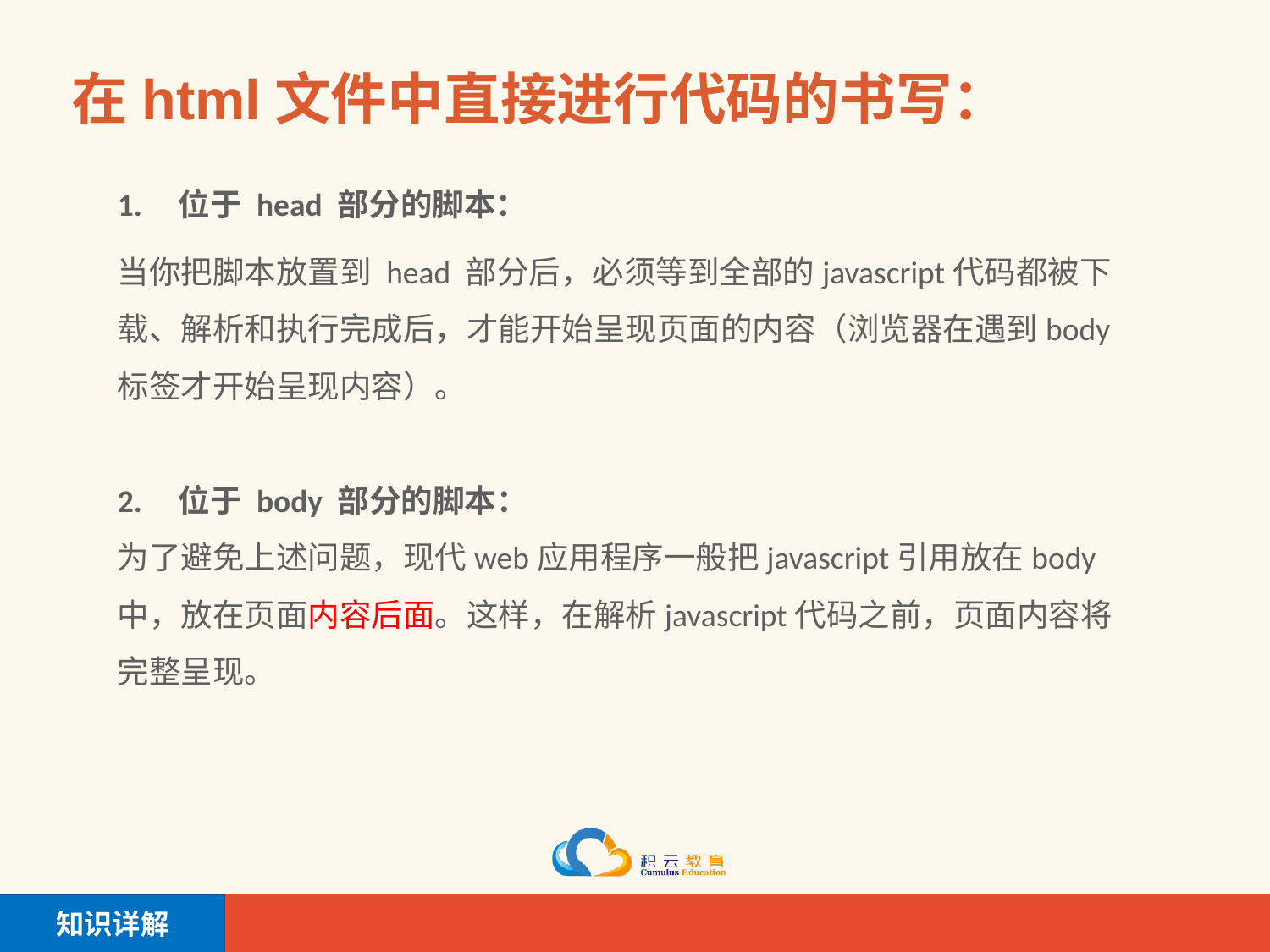

# 在html文件中直接进行代码的书写：
1.    位于 head 部分的脚本：
当你把脚本放置到 head 部分后，必须等到全部的javascript代码都被下载、解析和执行完成后，才能开始呈现页面的内容（浏览器在遇到body标签才开始呈现内容）。

2.    位于 body 部分的脚本：
为了避免上述问题，现代web应用程序一般把javascript引用放在body中，放在页面内容后面。这样，在解析javascript代码之前，页面内容将完整呈现。